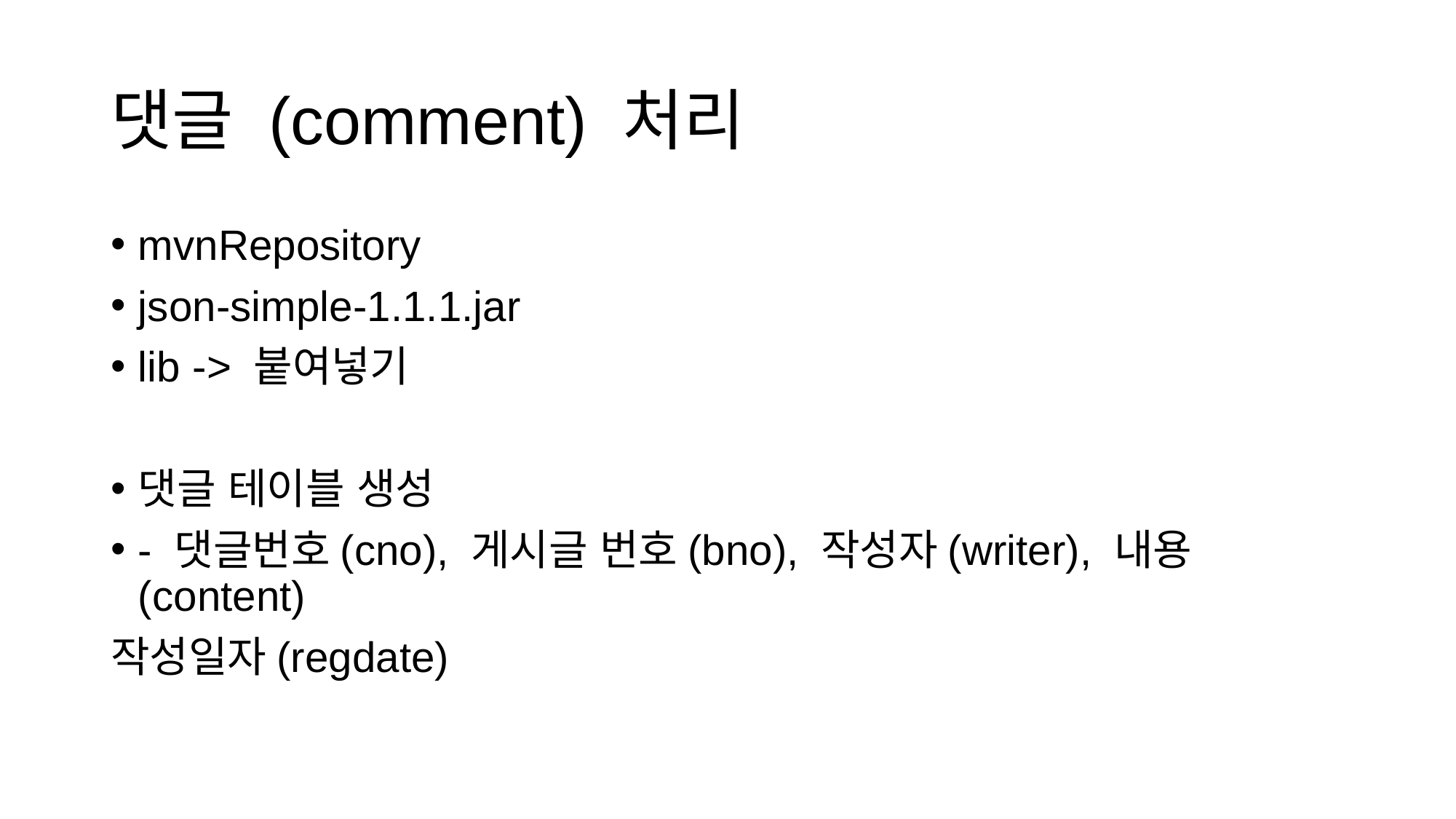

# 댓글 (comment) 처리
mvnRepository
json-simple-1.1.1.jar
lib -> 붙여넣기

댓글 테이블 생성
- 댓글번호(cno), 게시글 번호(bno), 작성자(writer), 내용(content)
작성일자(regdate)